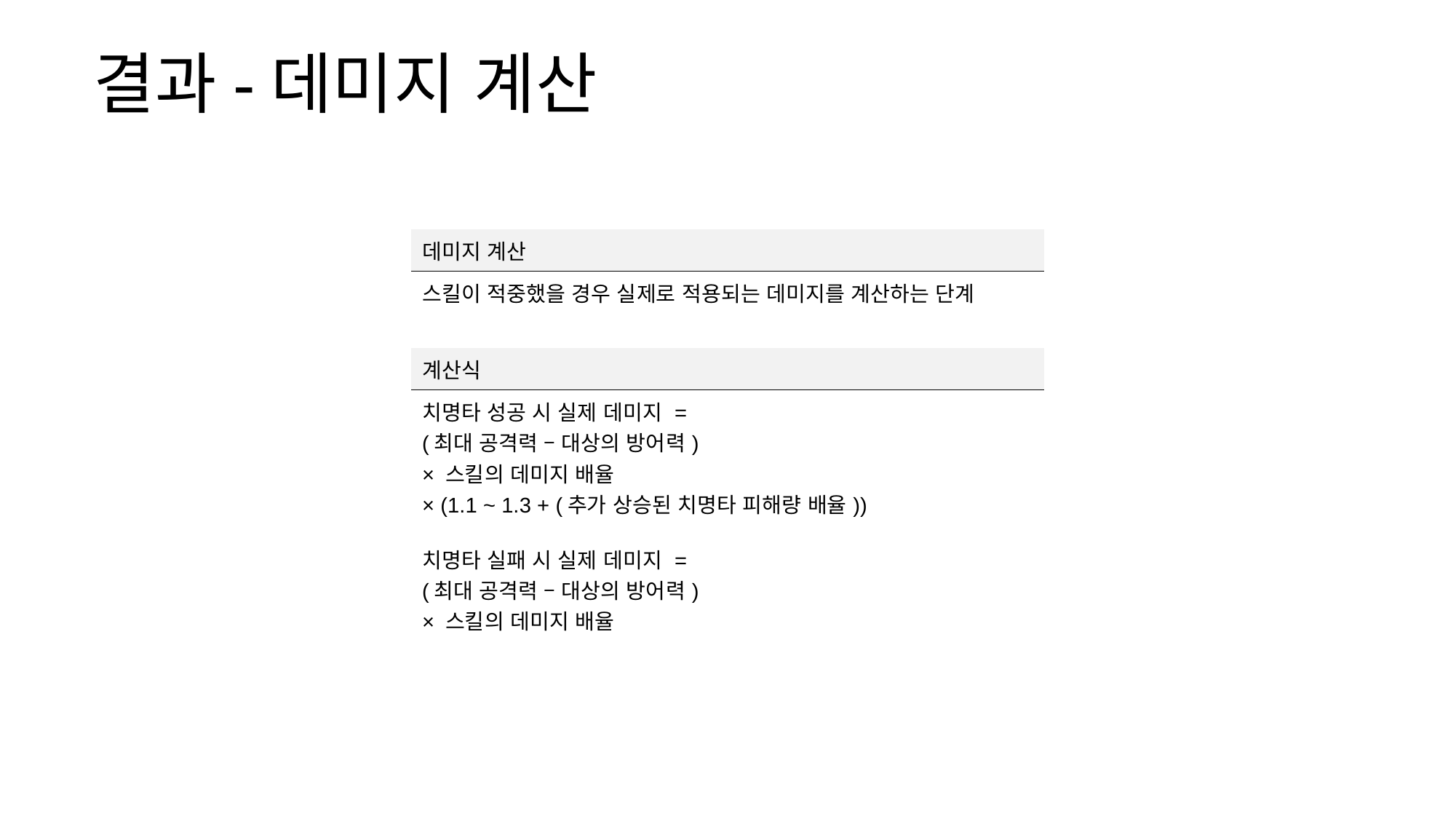

결과-데미지 계산
| 데미지 계산 |
| --- |
| 스킬이 적중했을 경우 실제로 적용되는 데미지를 계산하는 단계 |
|  |
| 계산식 |
| 치명타 성공 시 실제 데미지 = (최대 공격력 – 대상의 방어력) × 스킬의 데미지 배율 × (1.1 ~ 1.3 + (추가 상승된 치명타 피해량 배율)) 치명타 실패 시 실제 데미지 = (최대 공격력 – 대상의 방어력) × 스킬의 데미지 배율 |